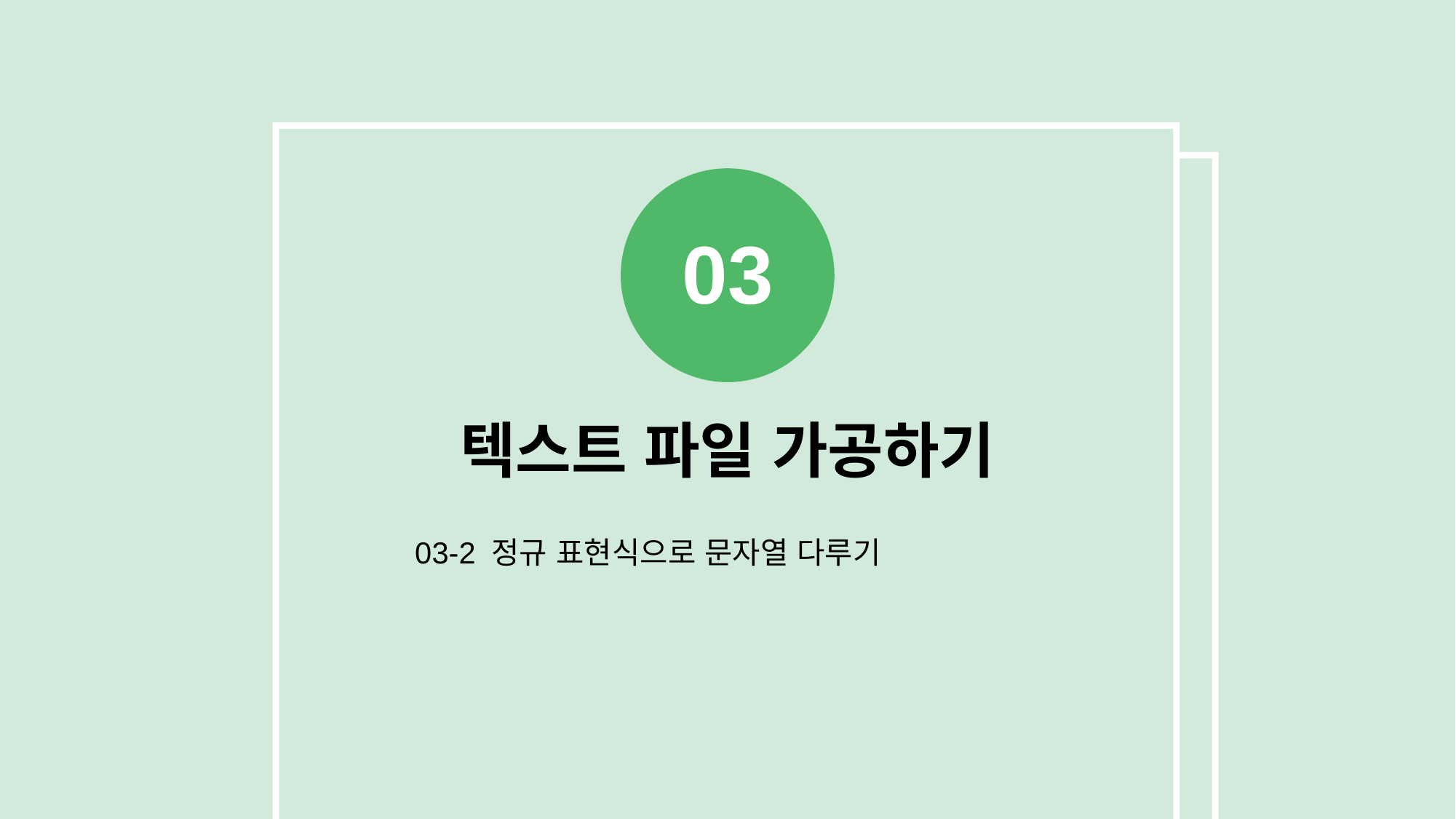

03
텍스트 파일 가공하기
03-2 정규 표현식으로 문자열 다루기